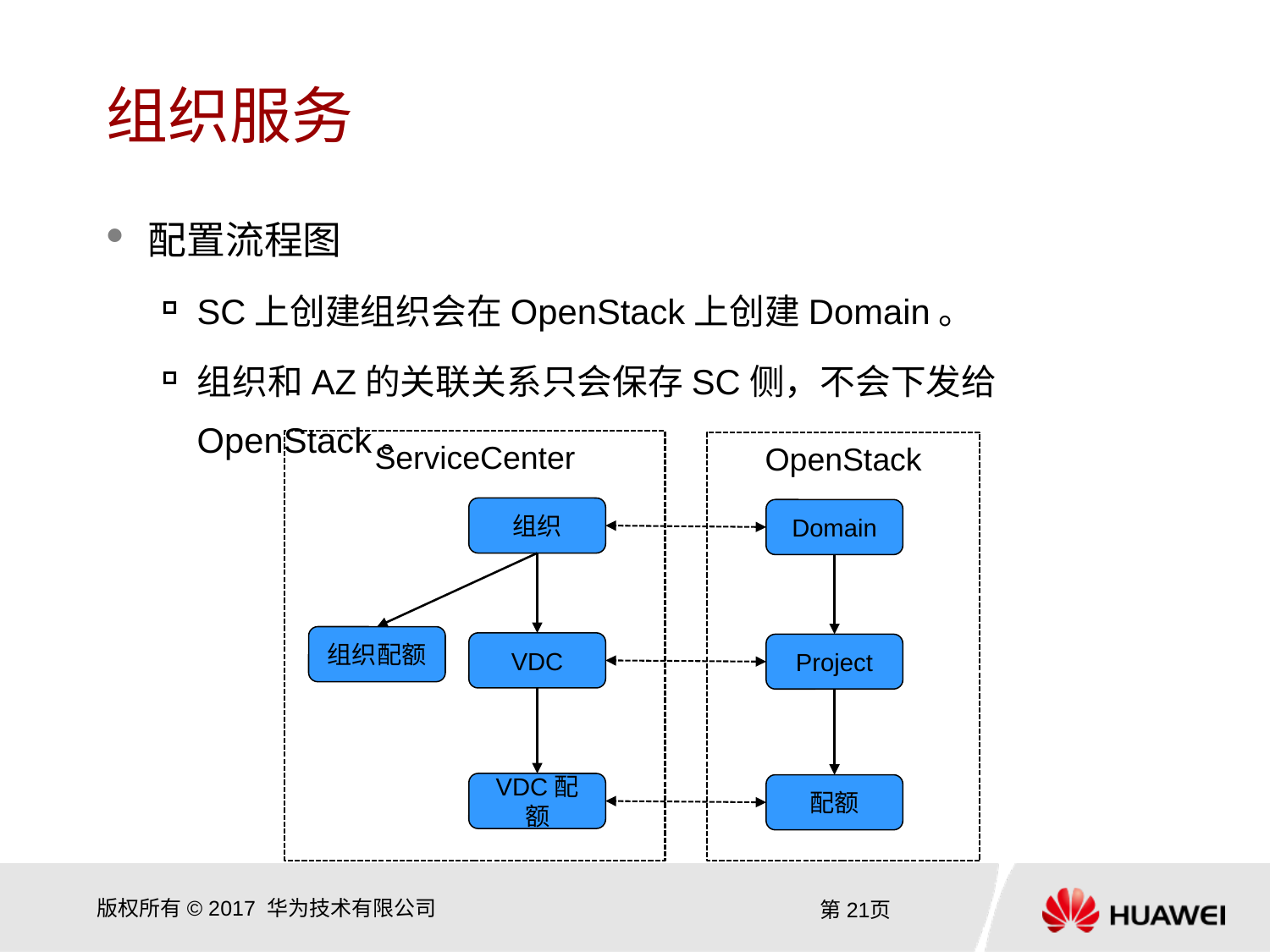

# 组织服务
配置流程图
SC上创建组织会在OpenStack上创建Domain。
组织和AZ的关联关系只会保存SC侧，不会下发给OpenStack。

ServiceCenter
OpenStack
组织
Domain
组织配额
VDC
Project
VDC配额
配额